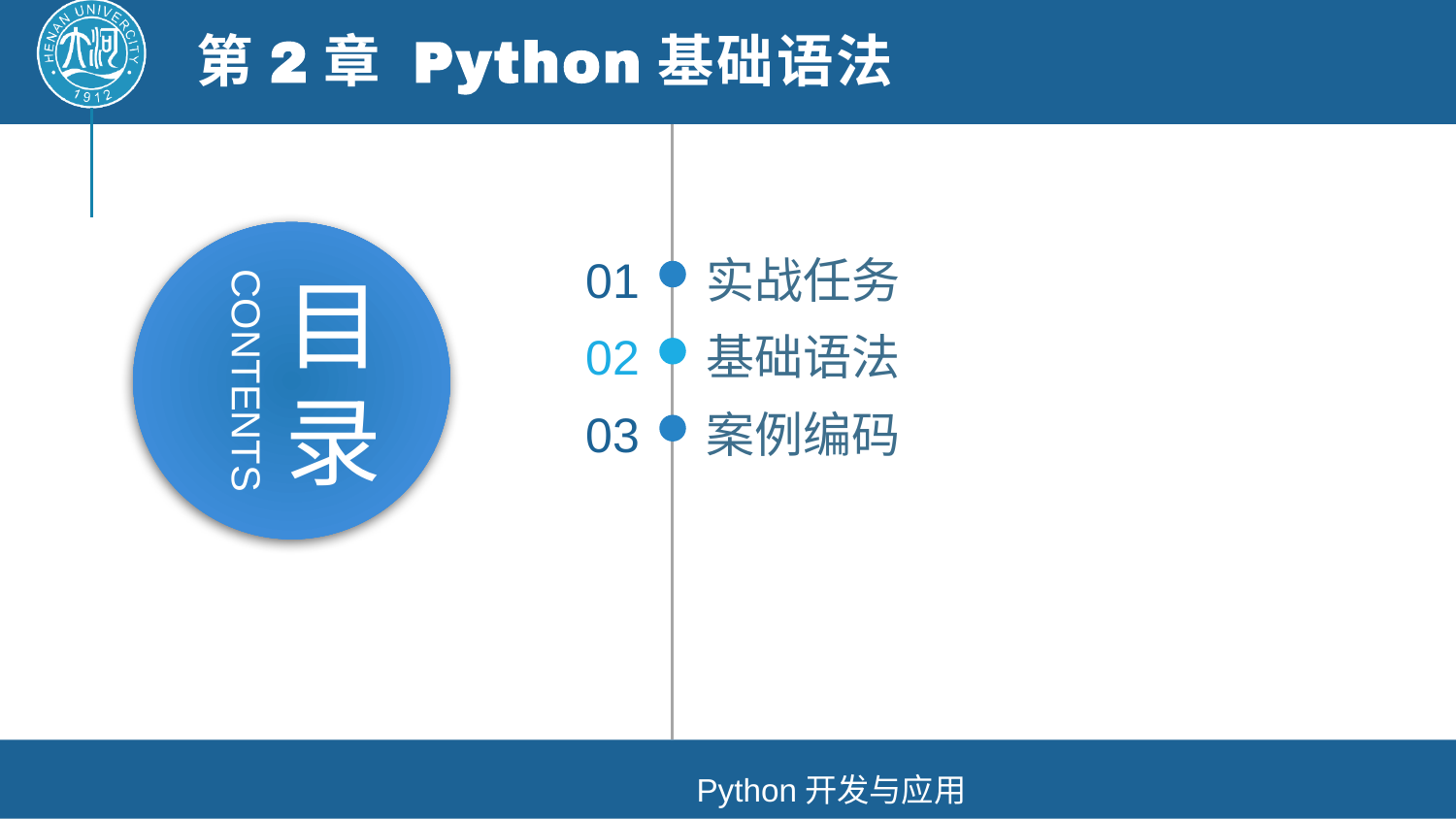

第2章 Python基础语法
01
实战任务

02
基础语法

03
案例编码

Python开发与应用
4